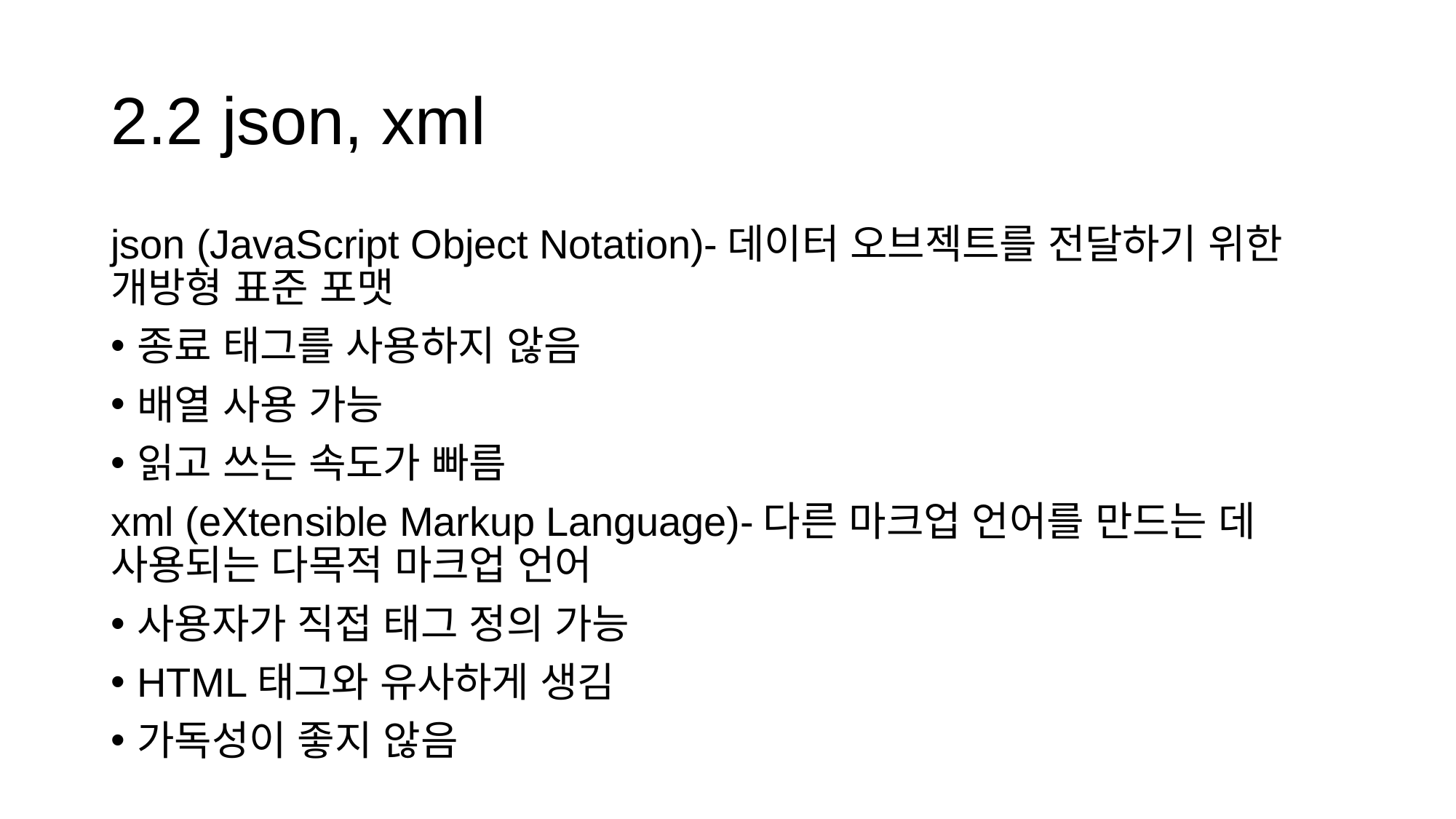

# 2.2 json, xml
json (JavaScript Object Notation)-데이터 오브젝트를 전달하기 위한 개방형 표준 포맷
종료 태그를 사용하지 않음
배열 사용 가능
읽고 쓰는 속도가 빠름
xml (eXtensible Markup Language)-다른 마크업 언어를 만드는 데 사용되는 다목적 마크업 언어
사용자가 직접 태그 정의 가능
HTML태그와 유사하게 생김
가독성이 좋지 않음